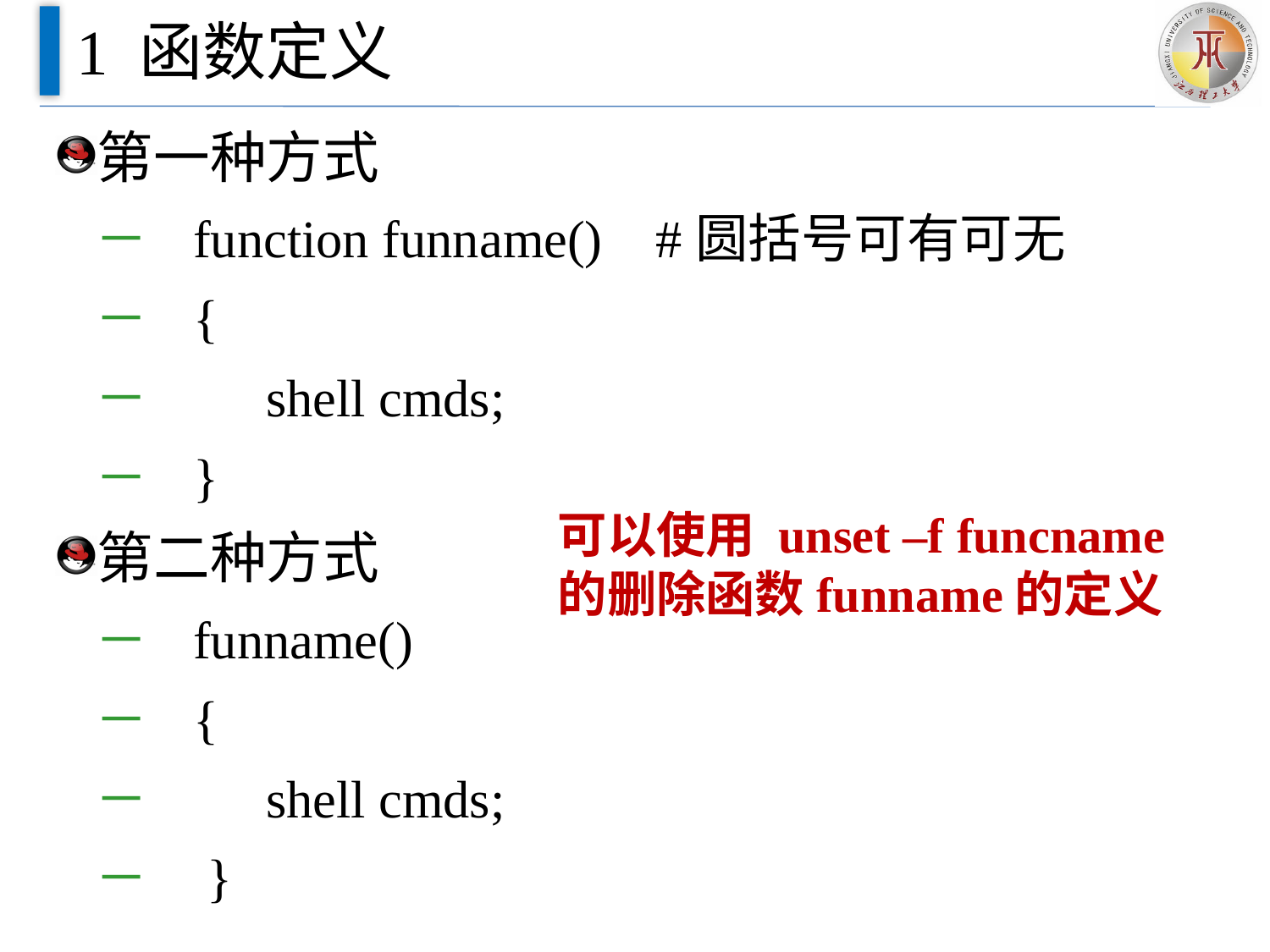

# 1 函数定义
第一种方式
    function funname()    #圆括号可有可无
    {
     	shell cmds;
    }
第二种方式
    funname()
    {
     	shell cmds;
     }
可以使用 unset –f funcname 的删除函数funname的定义